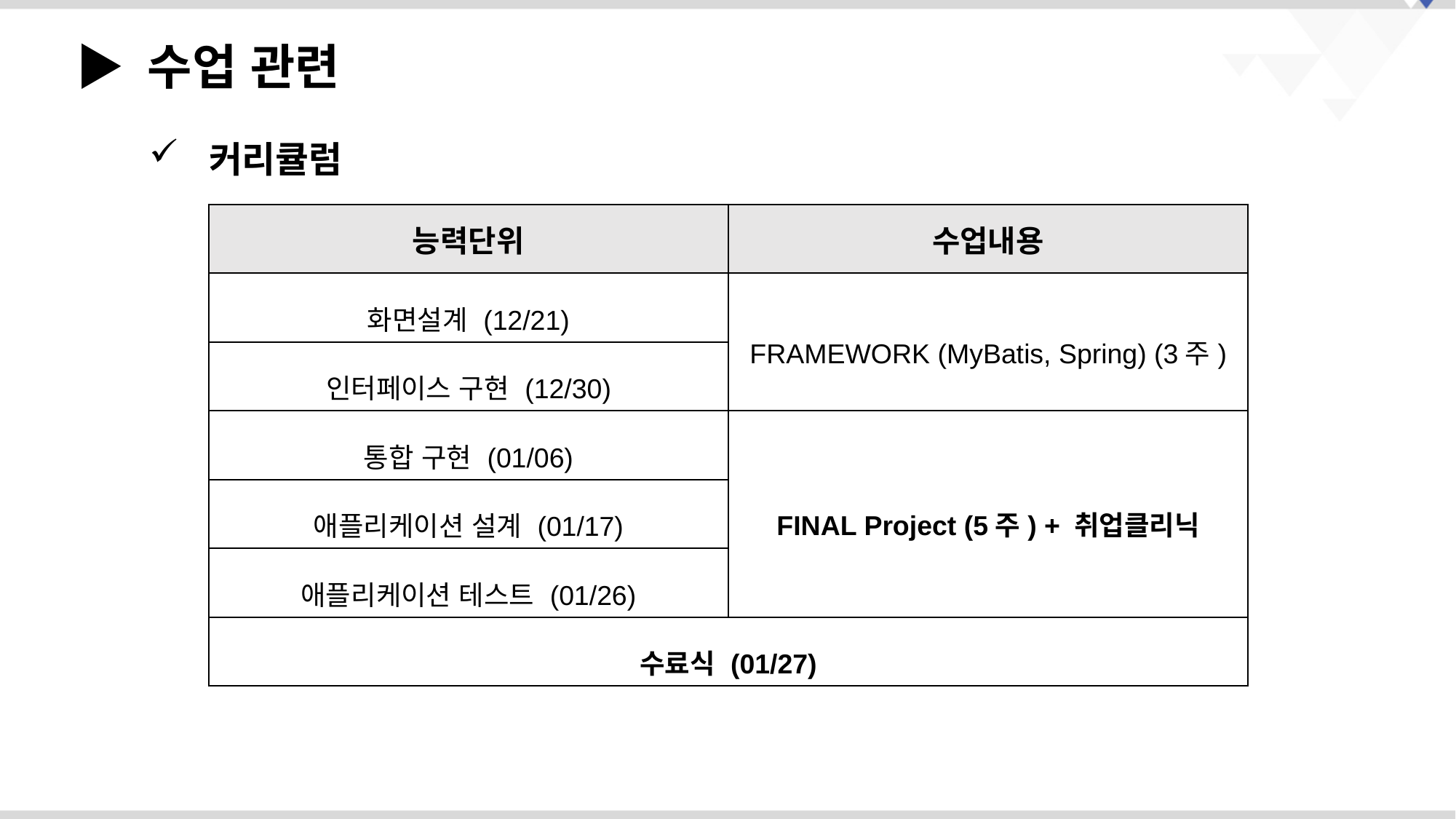

▶ 수업 관련
 커리큘럼
| 능력단위 | 수업내용 |
| --- | --- |
| 화면설계 (12/21) | FRAMEWORK (MyBatis, Spring) (3주) |
| 인터페이스 구현 (12/30) |  |
| 통합 구현 (01/06) | FINAL Project (5주) + 취업클리닉 |
| 애플리케이션 설계 (01/17) |  |
| 애플리케이션 테스트 (01/26) |  |
| 수료식 (01/27) |  |